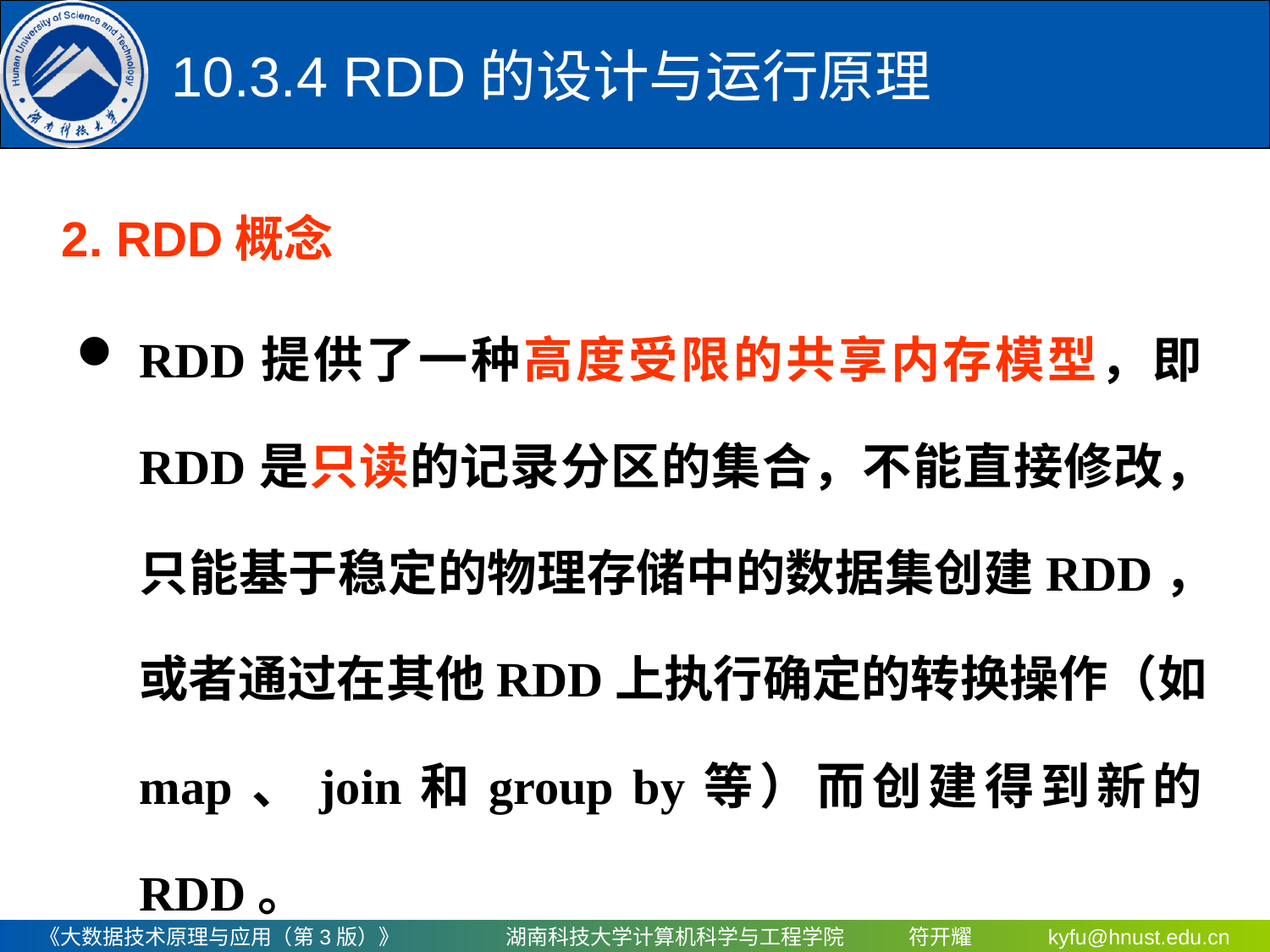

# 10.3.4 RDD的设计与运行原理
2. RDD概念
RDD提供了一种高度受限的共享内存模型，即RDD是只读的记录分区的集合，不能直接修改，只能基于稳定的物理存储中的数据集创建RDD，或者通过在其他RDD上执行确定的转换操作（如map、join和group by等）而创建得到新的RDD。